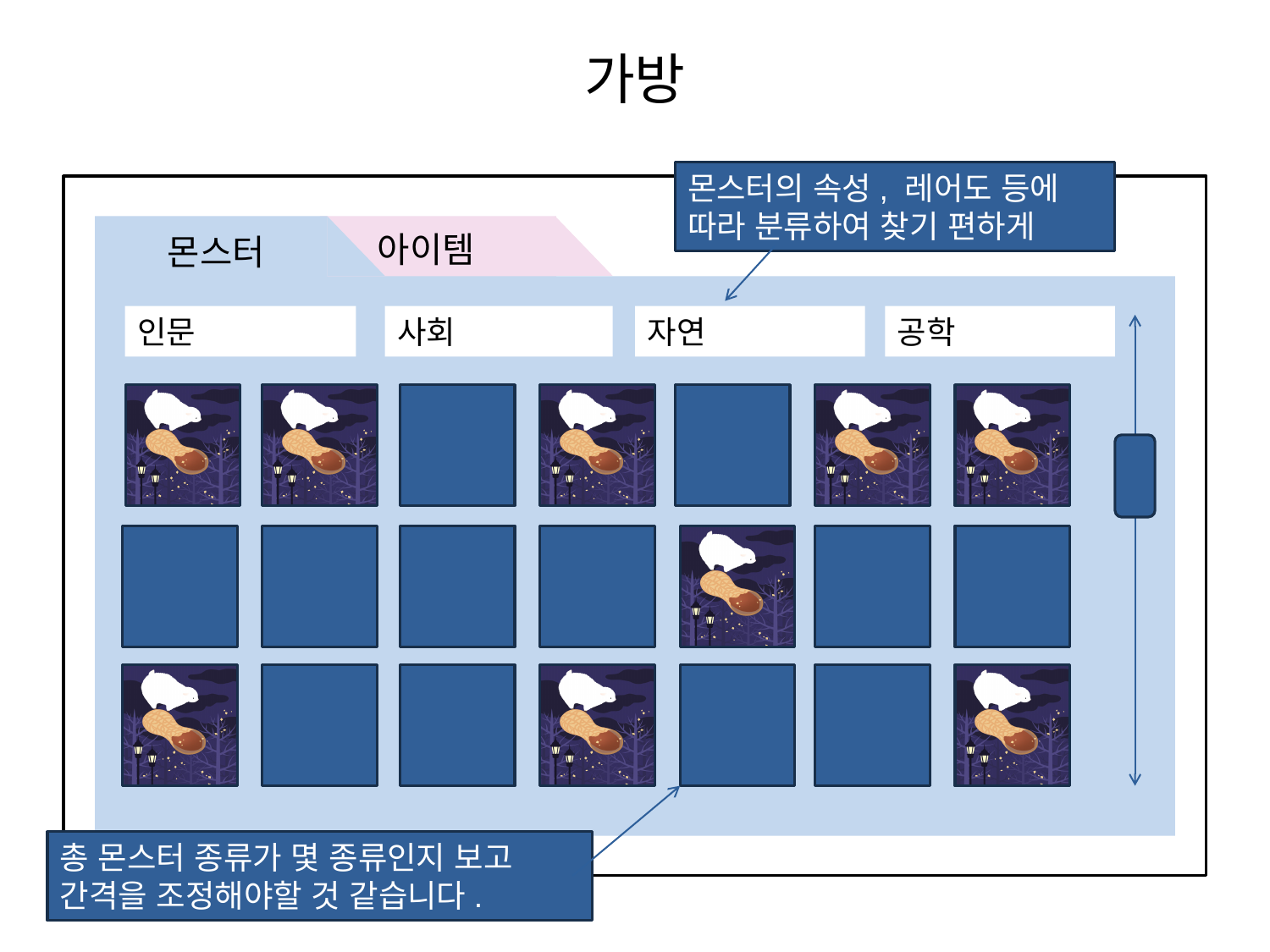

# 가방
몬스터의 속성, 레어도 등에 따라 분류하여 찾기 편하게

아이템
몬스터

인문
사회
자연
공학

총 몬스터 종류가 몇 종류인지 보고 간격을 조정해야할 것 같습니다.